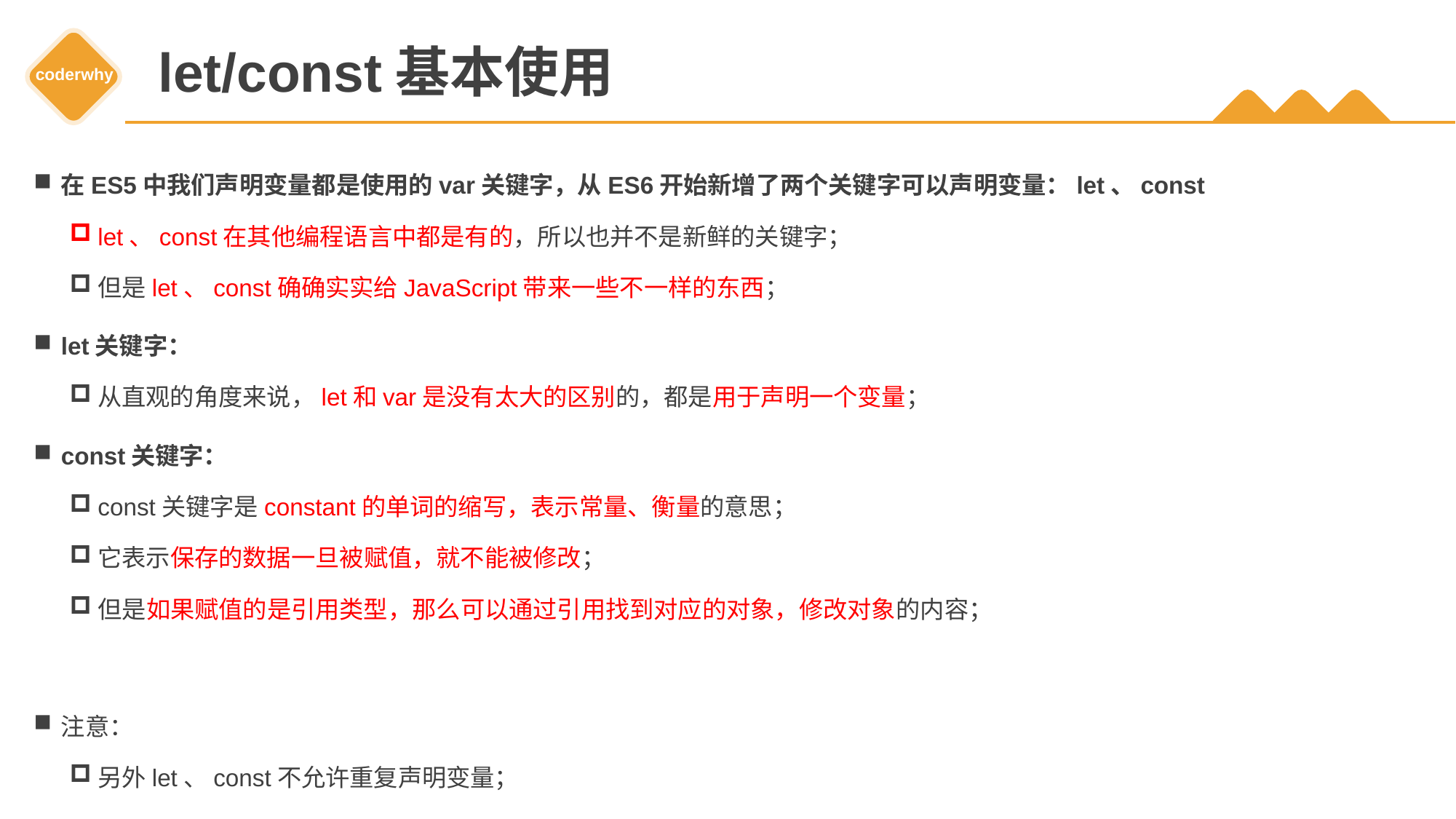

# let/const基本使用
在ES5中我们声明变量都是使用的var关键字，从ES6开始新增了两个关键字可以声明变量：let、const
let、const在其他编程语言中都是有的，所以也并不是新鲜的关键字；
但是let、const确确实实给JavaScript带来一些不一样的东西；
let关键字：
从直观的角度来说，let和var是没有太大的区别的，都是用于声明一个变量；
const关键字：
const关键字是constant的单词的缩写，表示常量、衡量的意思；
它表示保存的数据一旦被赋值，就不能被修改；
但是如果赋值的是引用类型，那么可以通过引用找到对应的对象，修改对象的内容；

注意：
另外let、const不允许重复声明变量；